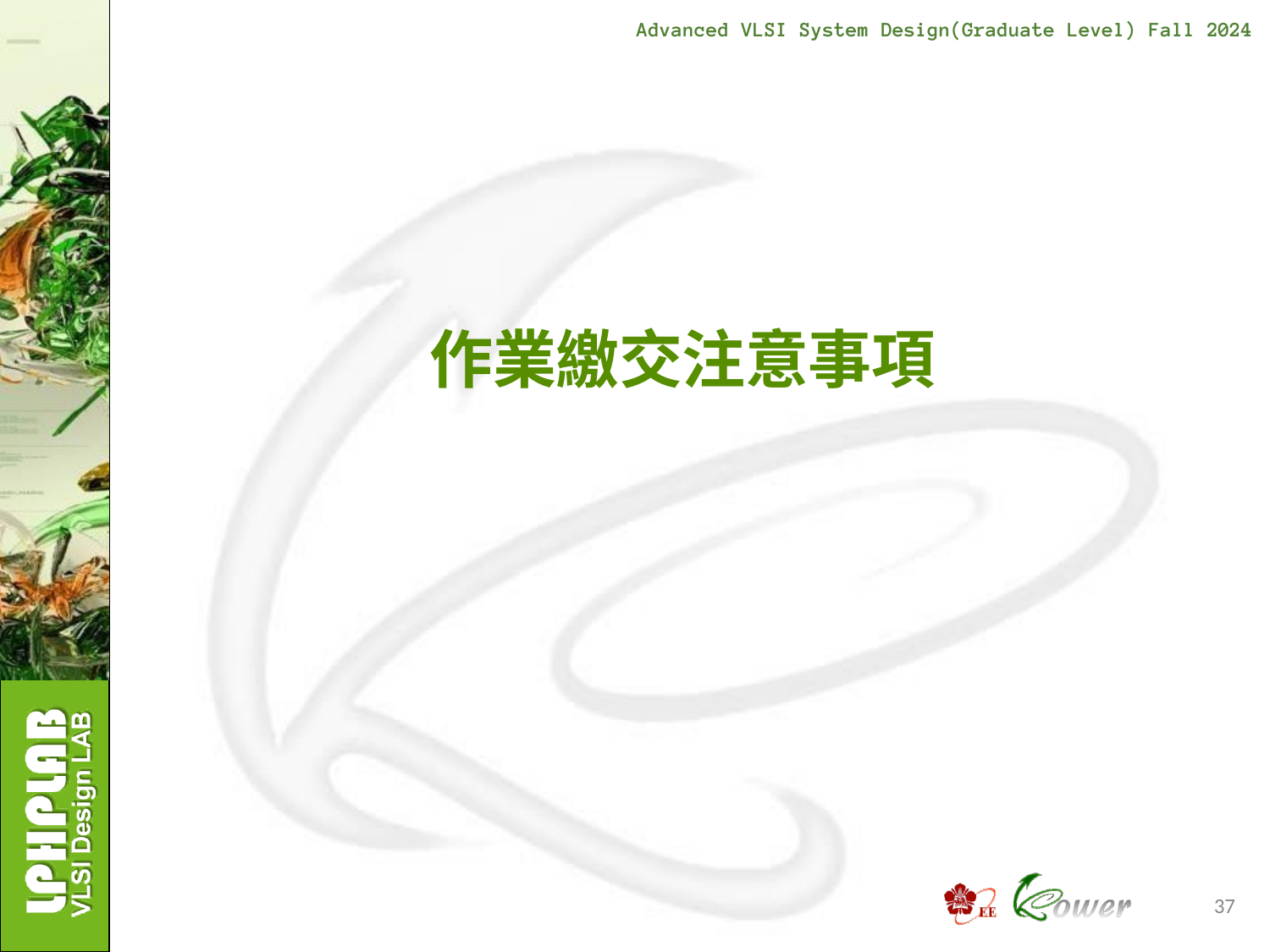

Advanced VLSI System Design(Graduate Level) Fall 2024
# 作業繳交注意事項
37